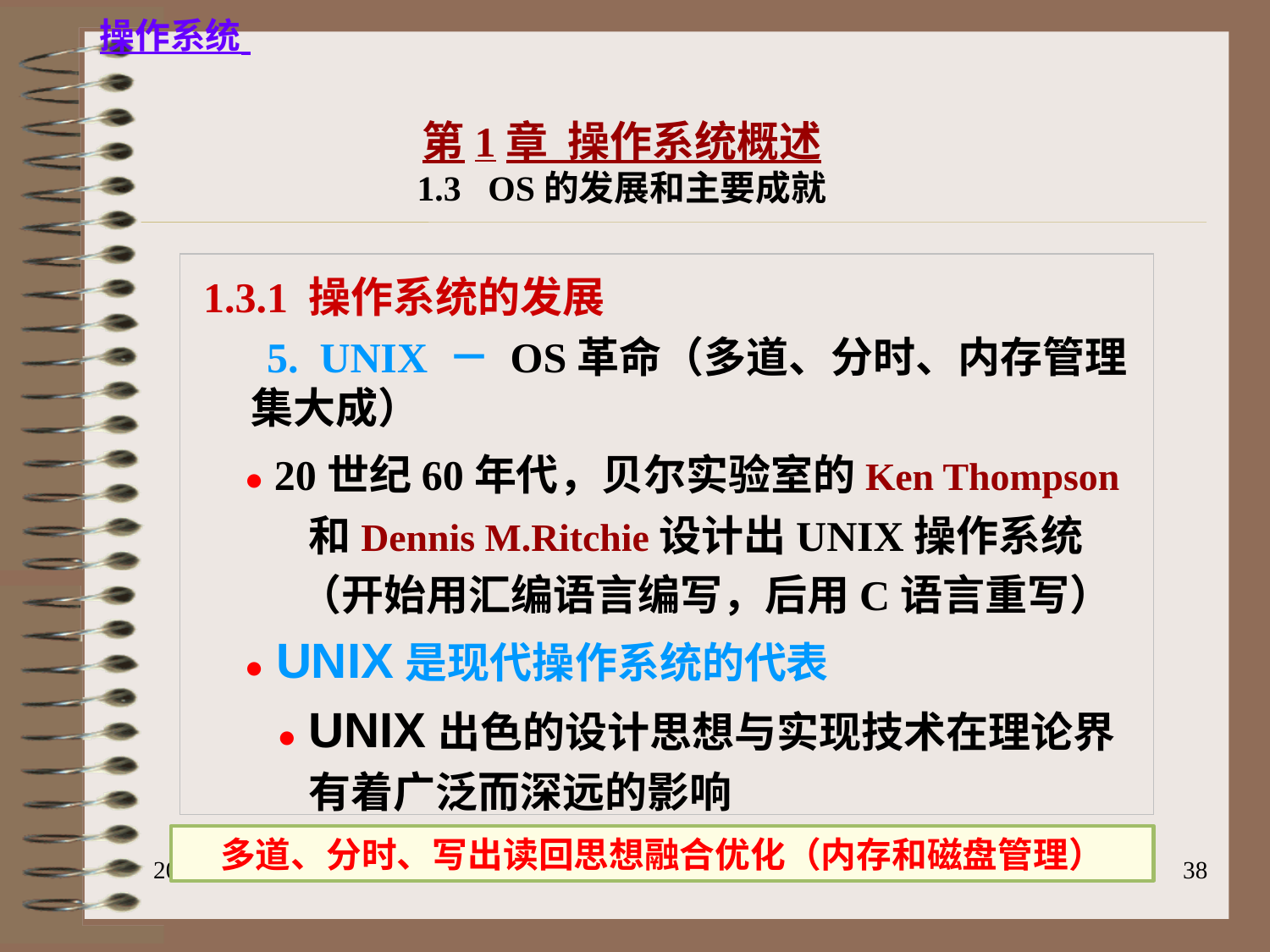

第1章  操作系统概述
1.3   OS的发展和主要成就

1.3.1 操作系统的发展
      5.  UNIX － OS革命（多道、分时、内存管理集大成）
   ● 20世纪60年代，贝尔实验室的Ken Thompson
          和Dennis M.Ritchie设计出UNIX操作系统
         （开始用汇编语言编写，后用C语言重写）
   ● UNIX是现代操作系统的代表
       ● UNIX出色的设计思想与实现技术在理论界
          有着广泛而深远的影响
多道、分时、写出读回思想融合优化（内存和磁盘管理）
2023/6/18
38